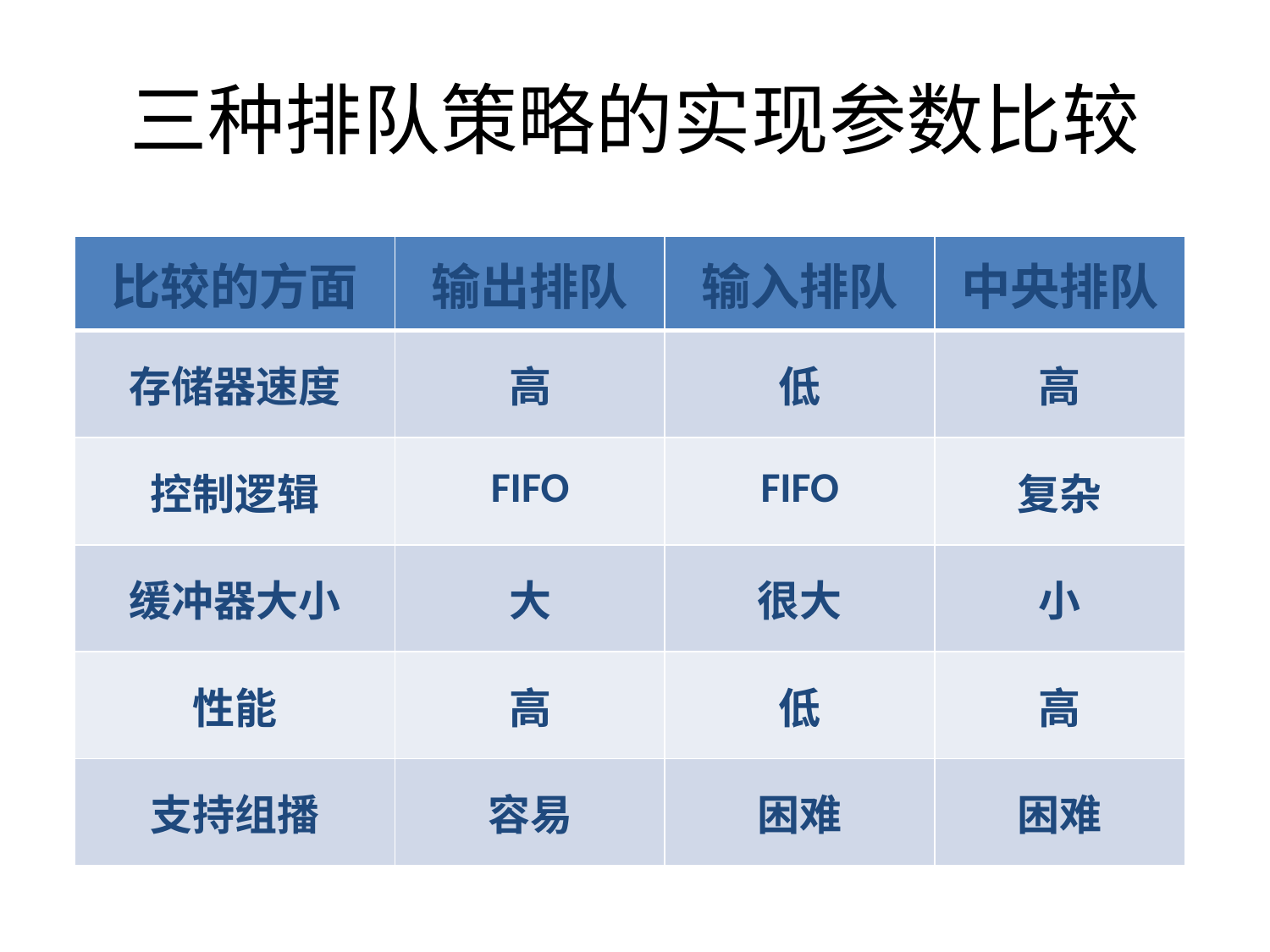

# 三种排队策略的实现参数比较
| 比较的方面 | 输出排队 | 输入排队 | 中央排队 |
| --- | --- | --- | --- |
| 存储器速度 | 高 | 低 | 高 |
| 控制逻辑 | FIFO | FIFO | 复杂 |
| 缓冲器大小 | 大 | 很大 | 小 |
| 性能 | 高 | 低 | 高 |
| 支持组播 | 容易 | 困难 | 困难 |